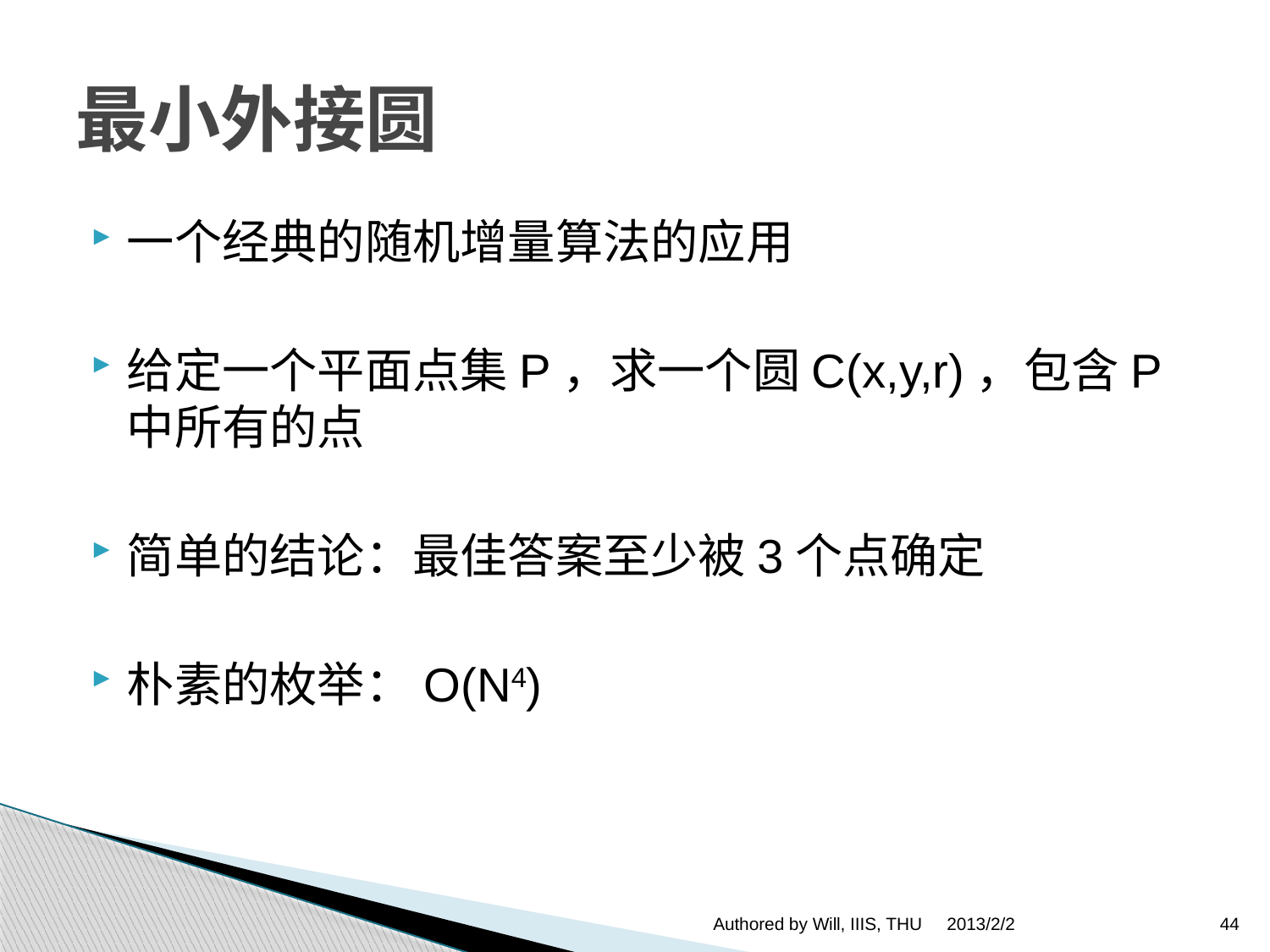

# 最小外接圆
一个经典的随机增量算法的应用

给定一个平面点集P，求一个圆C(x,y,r)，包含P中所有的点

简单的结论：最佳答案至少被3个点确定

朴素的枚举：O(N4)
Authored by Will, IIIS, THU
2013/2/2
44